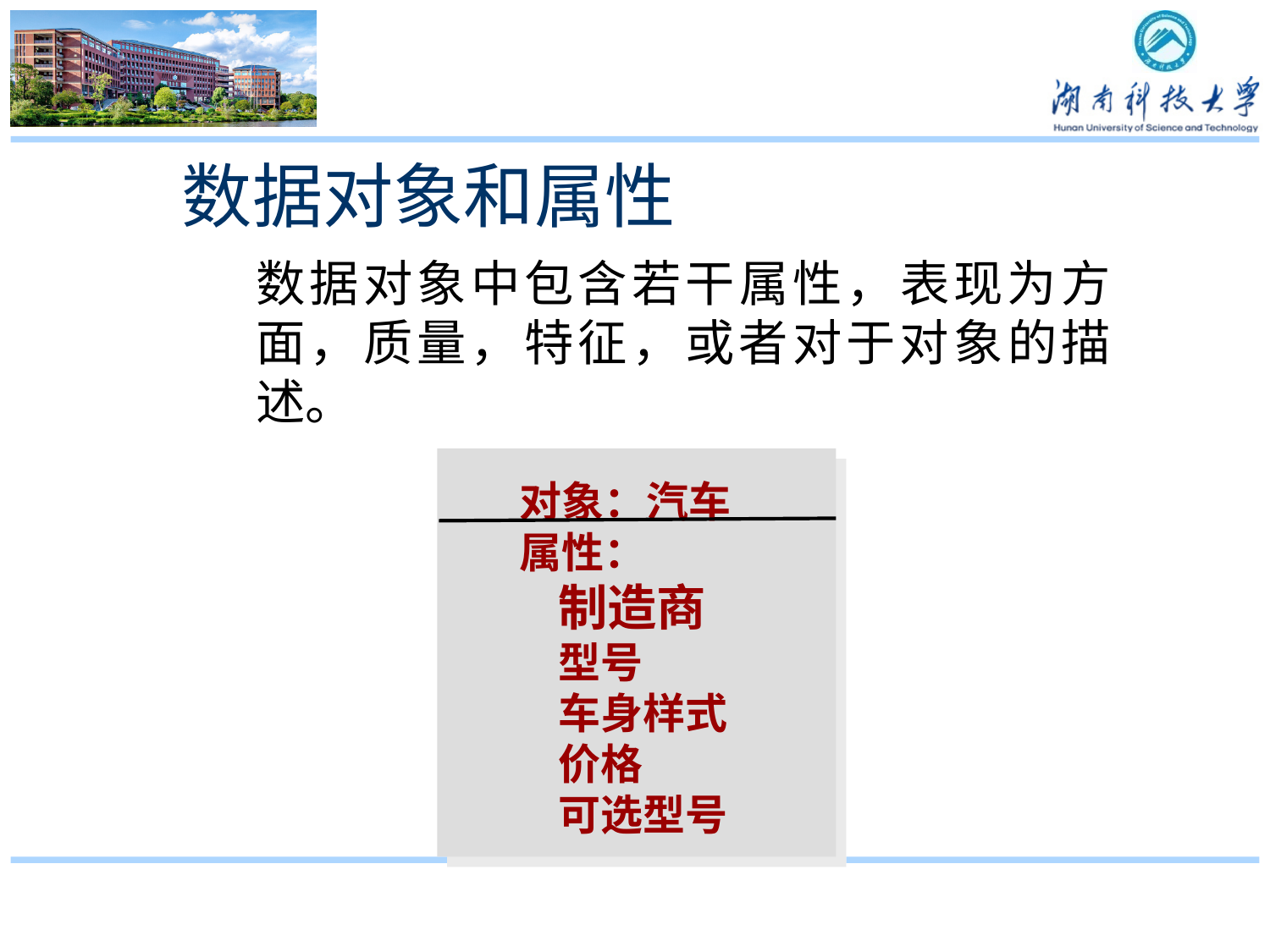

# 数据对象和属性
数据对象中包含若干属性，表现为方面，质量，特征，或者对于对象的描述。
对象：汽车
属性：
   制造商
   型号
   车身样式
   价格
   可选型号

61